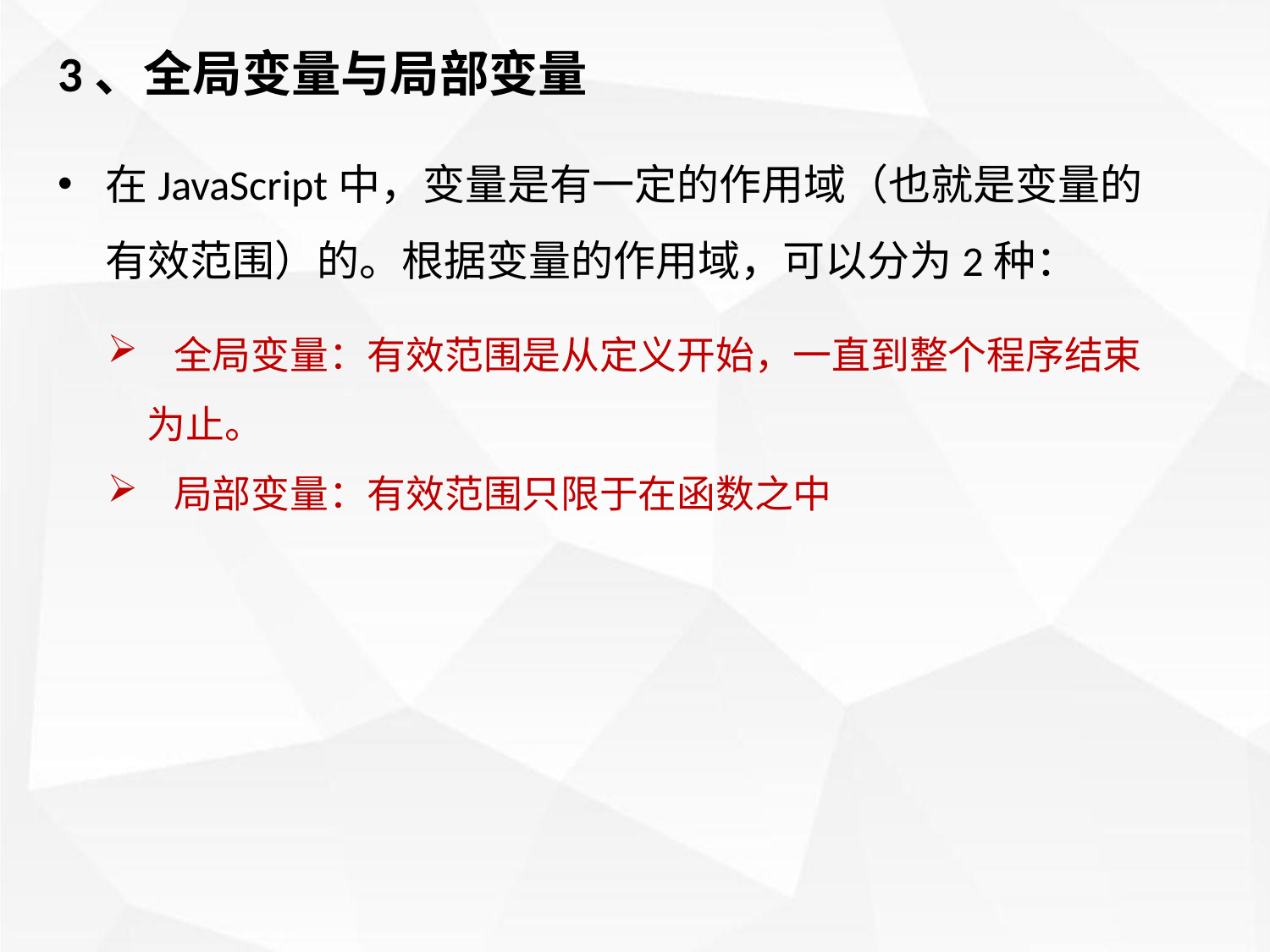

3、全局变量与局部变量
在JavaScript中，变量是有一定的作用域（也就是变量的有效范围）的。根据变量的作用域，可以分为2种：
  全局变量：有效范围是从定义开始，一直到整个程序结束为止。
  局部变量：有效范围只限于在函数之中